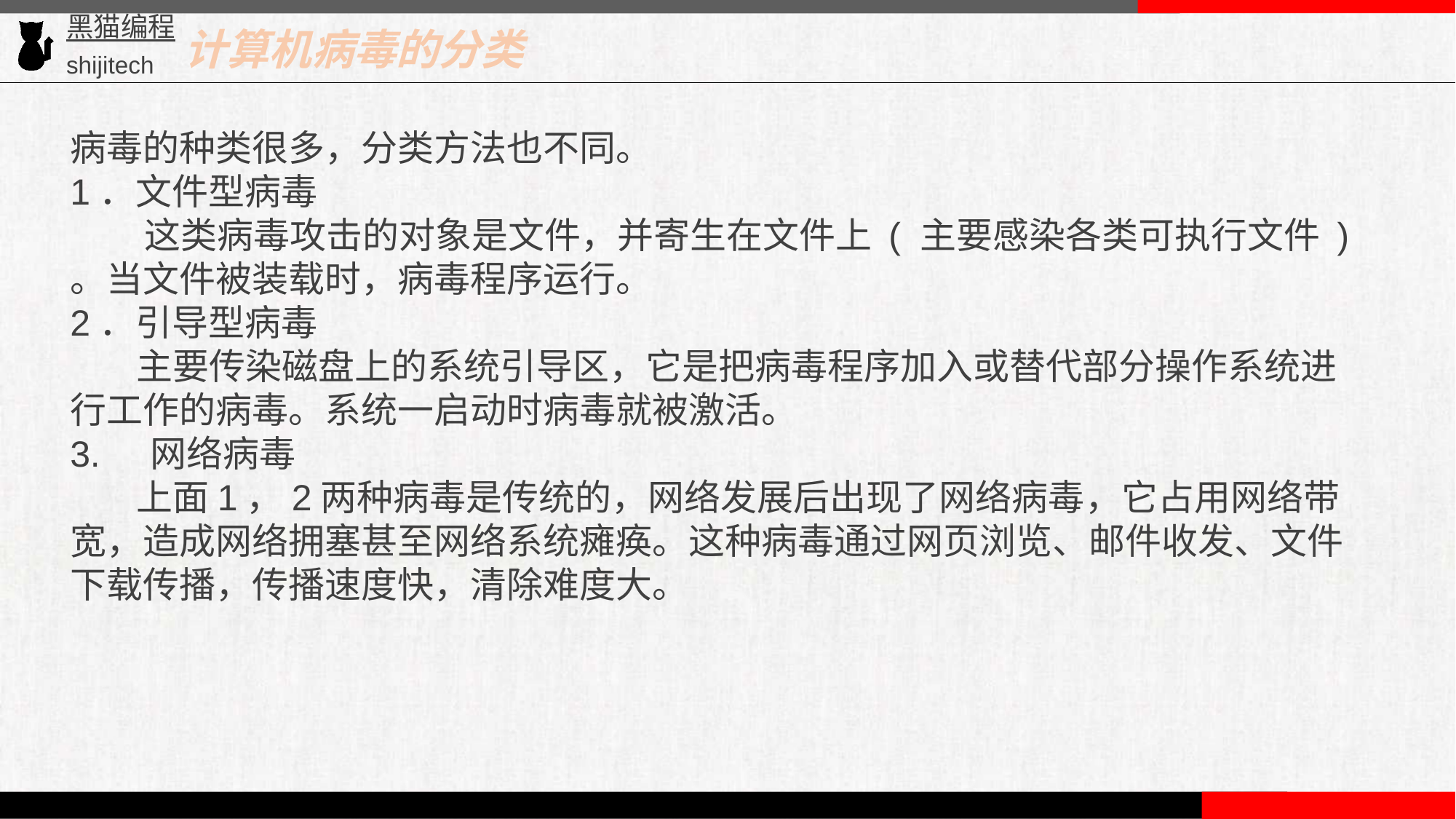

计算机病毒的分类
病毒的种类很多，分类方法也不同。
1．文件型病毒
        这类病毒攻击的对象是文件，并寄生在文件上 ( 主要感染各类可执行文件 ) 。当文件被装载时，病毒程序运行。
2．引导型病毒
       主要传染磁盘上的系统引导区，它是把病毒程序加入或替代部分操作系统进行工作的病毒。系统一启动时病毒就被激活。
3.    网络病毒
       上面1，2两种病毒是传统的，网络发展后出现了网络病毒，它占用网络带宽，造成网络拥塞甚至网络系统瘫痪。这种病毒通过网页浏览、邮件收发、文件下载传播，传播速度快，清除难度大。